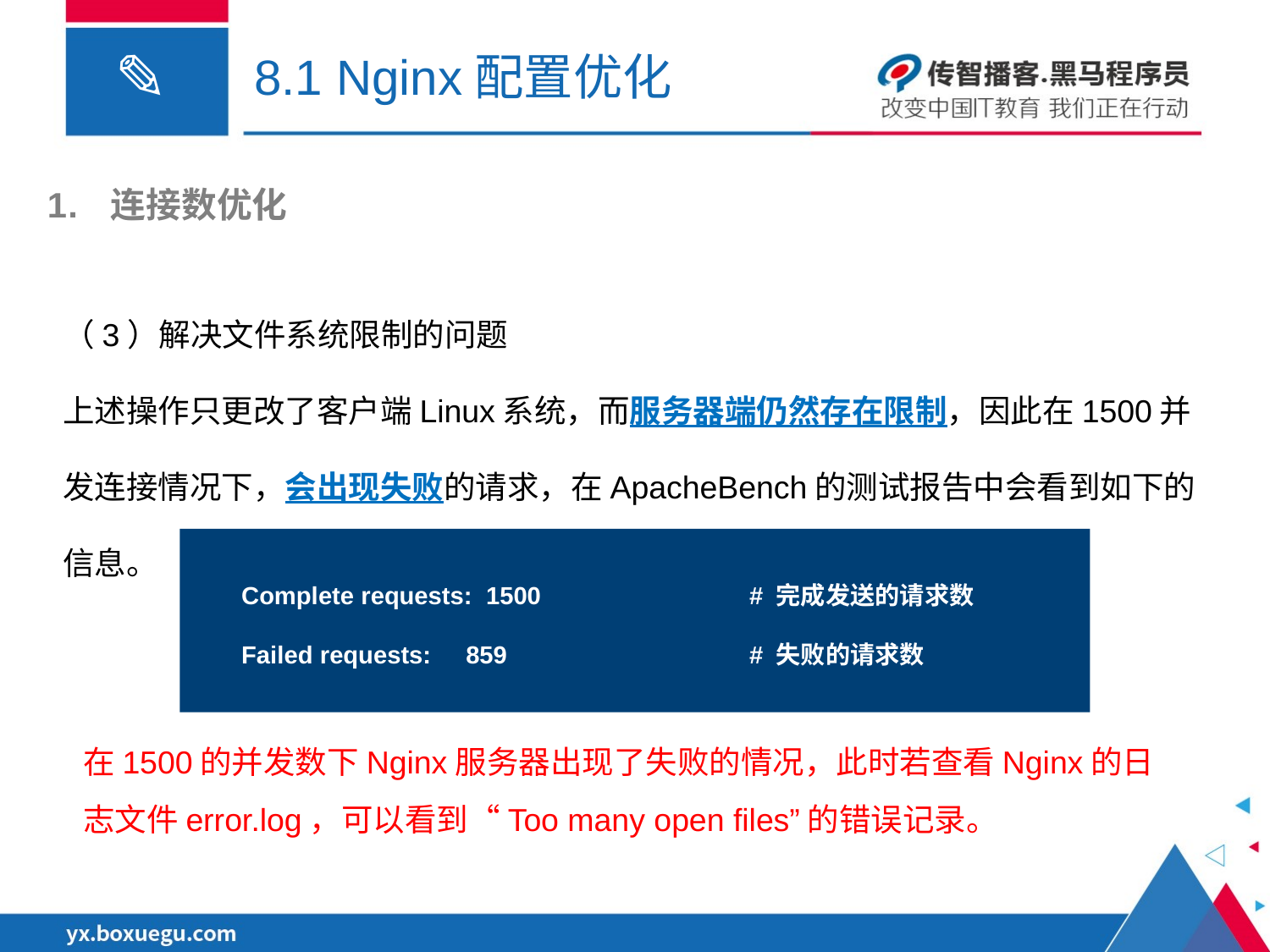

# 8.1 Nginx配置优化
连接数优化
（3）解决文件系统限制的问题
上述操作只更改了客户端Linux系统，而服务器端仍然存在限制，因此在1500并发连接情况下，会出现失败的请求，在ApacheBench的测试报告中会看到如下的信息。

Complete requests:  1500		# 完成发送的请求数
Failed requests:     859		# 失败的请求数
在1500的并发数下Nginx服务器出现了失败的情况，此时若查看Nginx的日志文件error.log，可以看到“Too many open files”的错误记录。